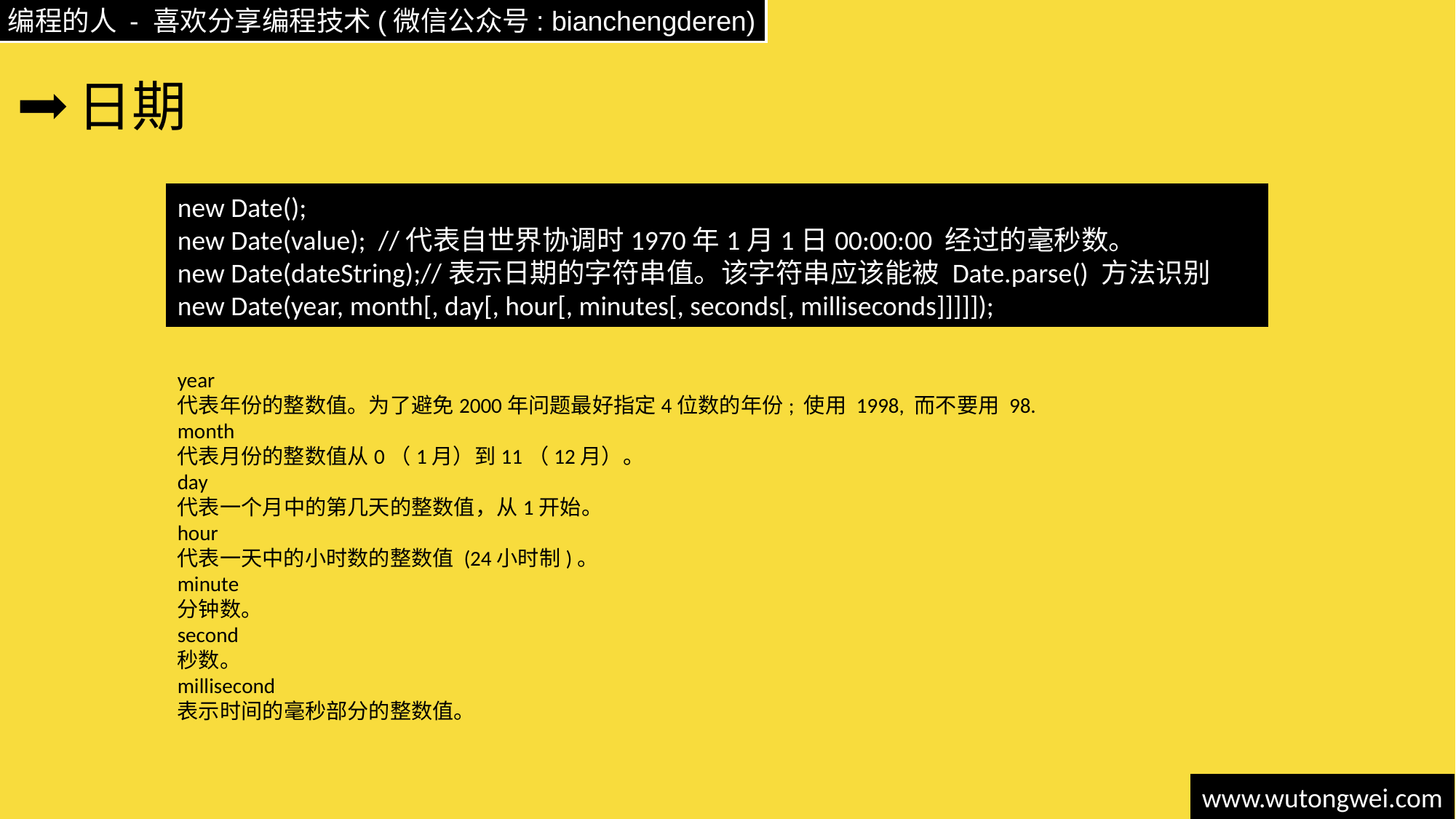

# 日期
new Date();
new Date(value);  //代表自世界协调时1970年1月1日00:00:00 经过的毫秒数。
new Date(dateString);//表示日期的字符串值。该字符串应该能被 Date.parse() 方法识别
new Date(year, month[, day[, hour[, minutes[, seconds[, milliseconds]]]]]);
year
代表年份的整数值。为了避免2000年问题最好指定4位数的年份; 使用 1998, 而不要用 98.
month
代表月份的整数值从0（1月）到11（12月）。
day
代表一个月中的第几天的整数值，从1开始。
hour
代表一天中的小时数的整数值 (24小时制)。
minute
分钟数。
second
秒数。
millisecond
表示时间的毫秒部分的整数值。